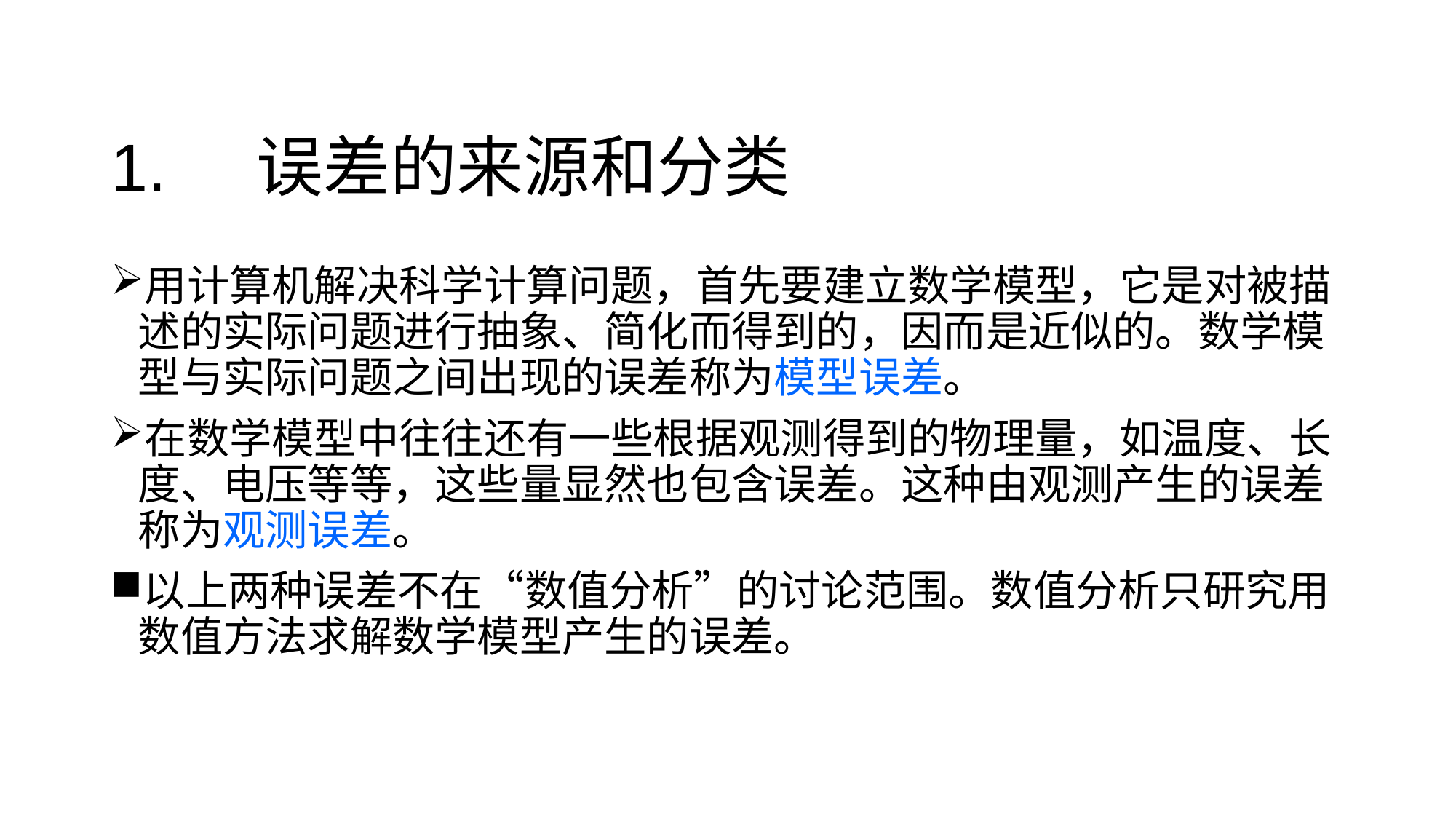

# 1.    误差的来源和分类
用计算机解决科学计算问题，首先要建立数学模型，它是对被描述的实际问题进行抽象、简化而得到的，因而是近似的。数学模型与实际问题之间出现的误差称为模型误差。
在数学模型中往往还有一些根据观测得到的物理量，如温度、长度、电压等等，这些量显然也包含误差。这种由观测产生的误差称为观测误差。
以上两种误差不在“数值分析”的讨论范围。数值分析只研究用数值方法求解数学模型产生的误差。